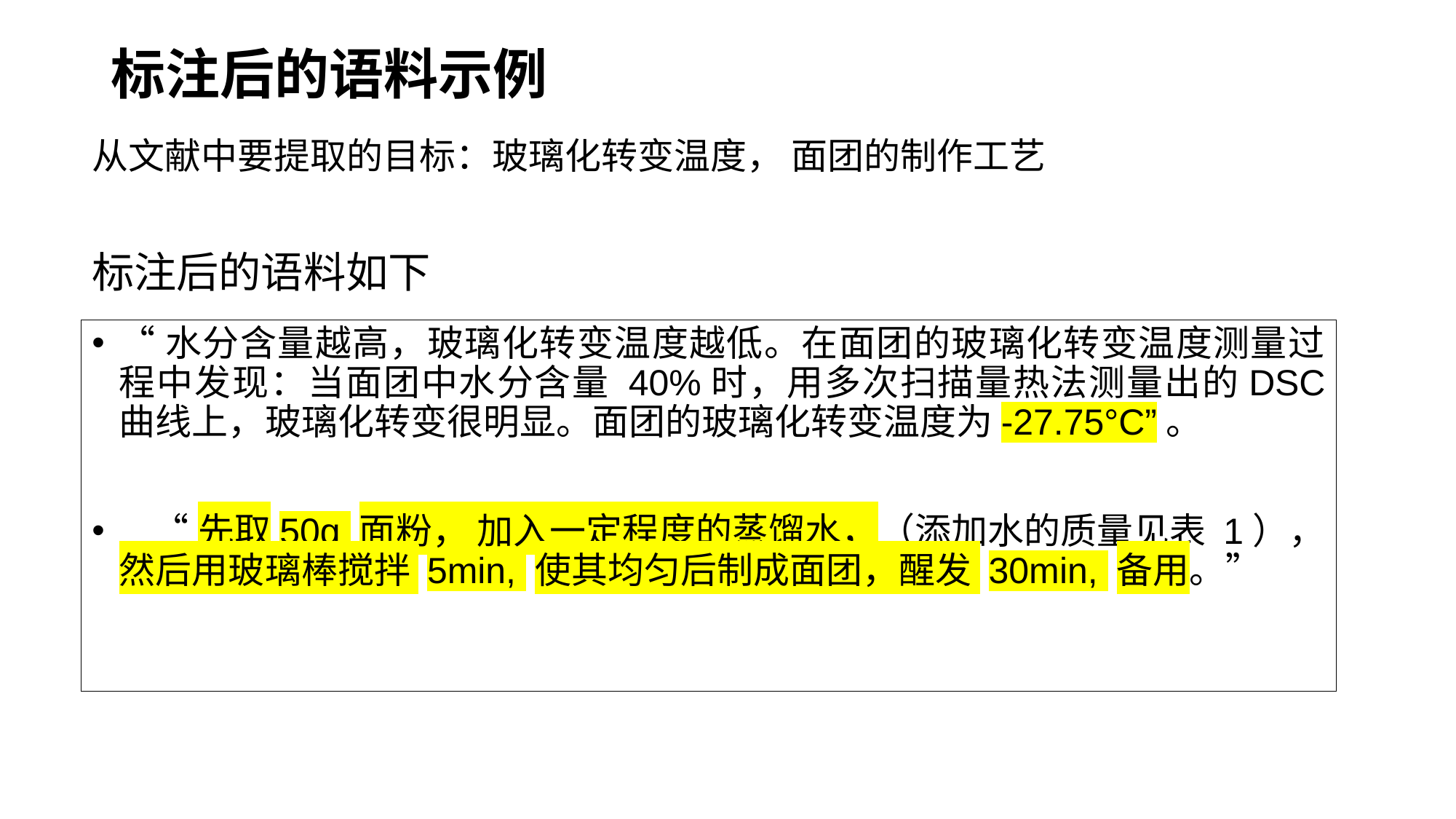

# 标注后的语料示例
从文献中要提取的目标：玻璃化转变温度， 面团的制作工艺
标注后的语料如下
“水分含量越高，玻璃化转变温度越低。在面团的玻璃化转变温度测量过程中发现：当面团中水分含量 40%时，用多次扫描量热法测量出的DSC 曲线上，玻璃化转变很明显。面团的玻璃化转变温度为-27.75°C”。

    “先取50g 面粉， 加入一定程度的蒸馏水，（添加水的质量见表 1），然后用玻璃棒搅拌 5min, 使其均匀后制成面团，醒发 30min, 备用。”